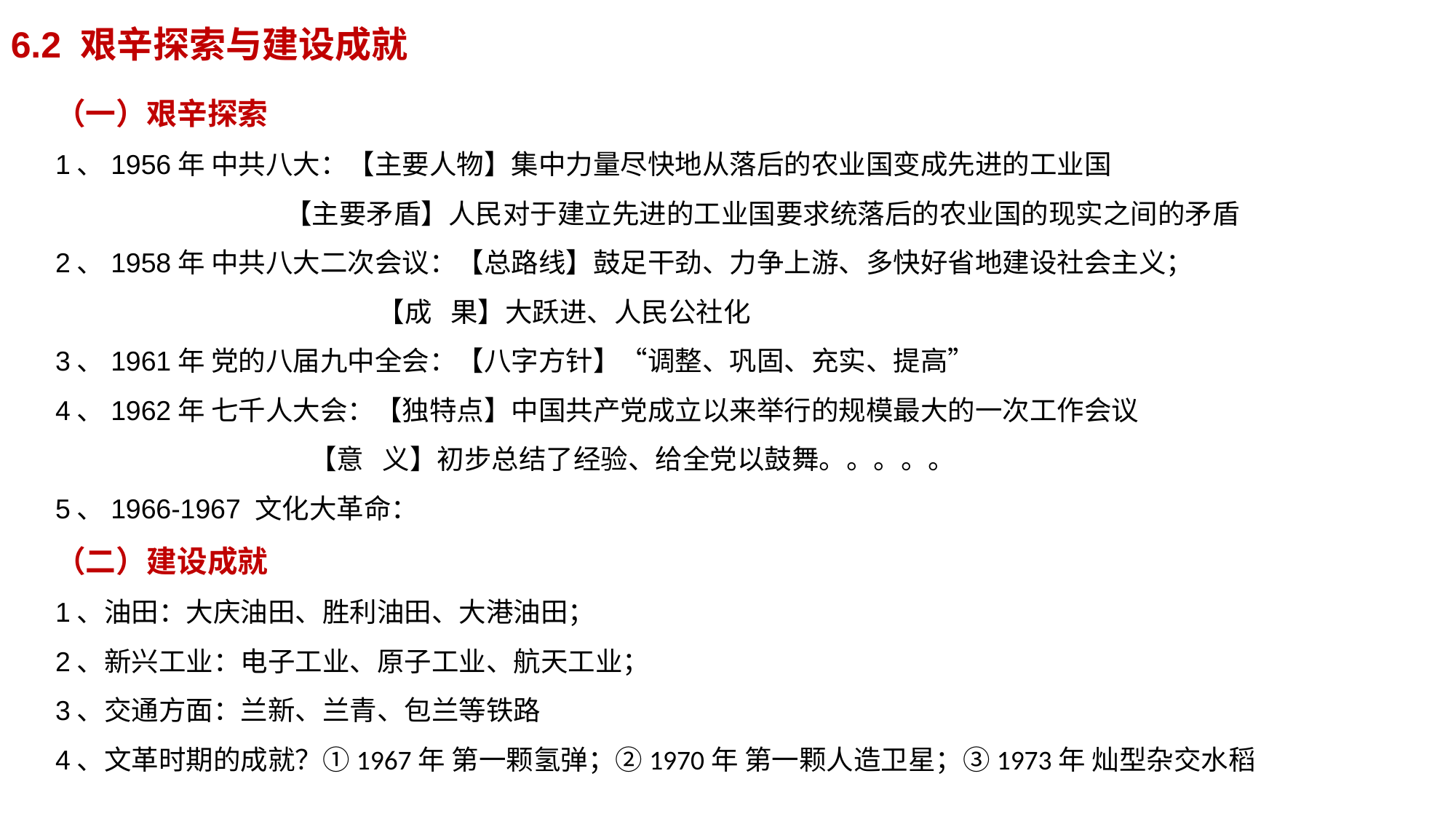

6.2 艰辛探索与建设成就
（一）艰辛探索
1、1956年 中共八大：【主要人物】集中力量尽快地从落后的农业国变成先进的工业国
                                    【主要矛盾】人民对于建立先进的工业国要求统落后的农业国的现实之间的矛盾
2、1958年 中共八大二次会议：【总路线】鼓足干劲、力争上游、多快好省地建设社会主义；
                                                   【成   果】大跃进、人民公社化
3、1961年 党的八届九中全会：【八字方针】“调整、巩固、充实、提高”
4、1962年 七千人大会：【独特点】中国共产党成立以来举行的规模最大的一次工作会议
                                        【意   义】初步总结了经验、给全党以鼓舞。。。。。
5、1966-1967 文化大革命：
（二）建设成就
1、油田：大庆油田、胜利油田、大港油田；
2、新兴工业：电子工业、原子工业、航天工业；
3、交通方面：兰新、兰青、包兰等铁路
4、文革时期的成就？①1967年 第一颗氢弹；②1970年 第一颗人造卫星；③1973年 灿型杂交水稻